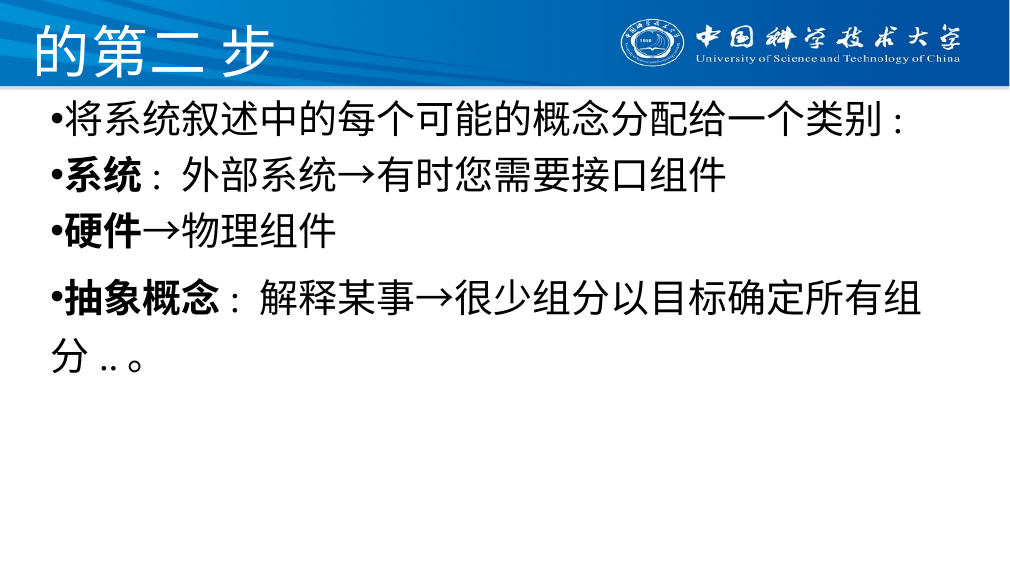

# 的第二 步
将系统叙述中的每个可能的概念分配给一个类别:
系统: 外部系统→有时您需要接口组件
硬件→物理组件
抽象概念: 解释某事→很少组分以目标确定所有组分..。